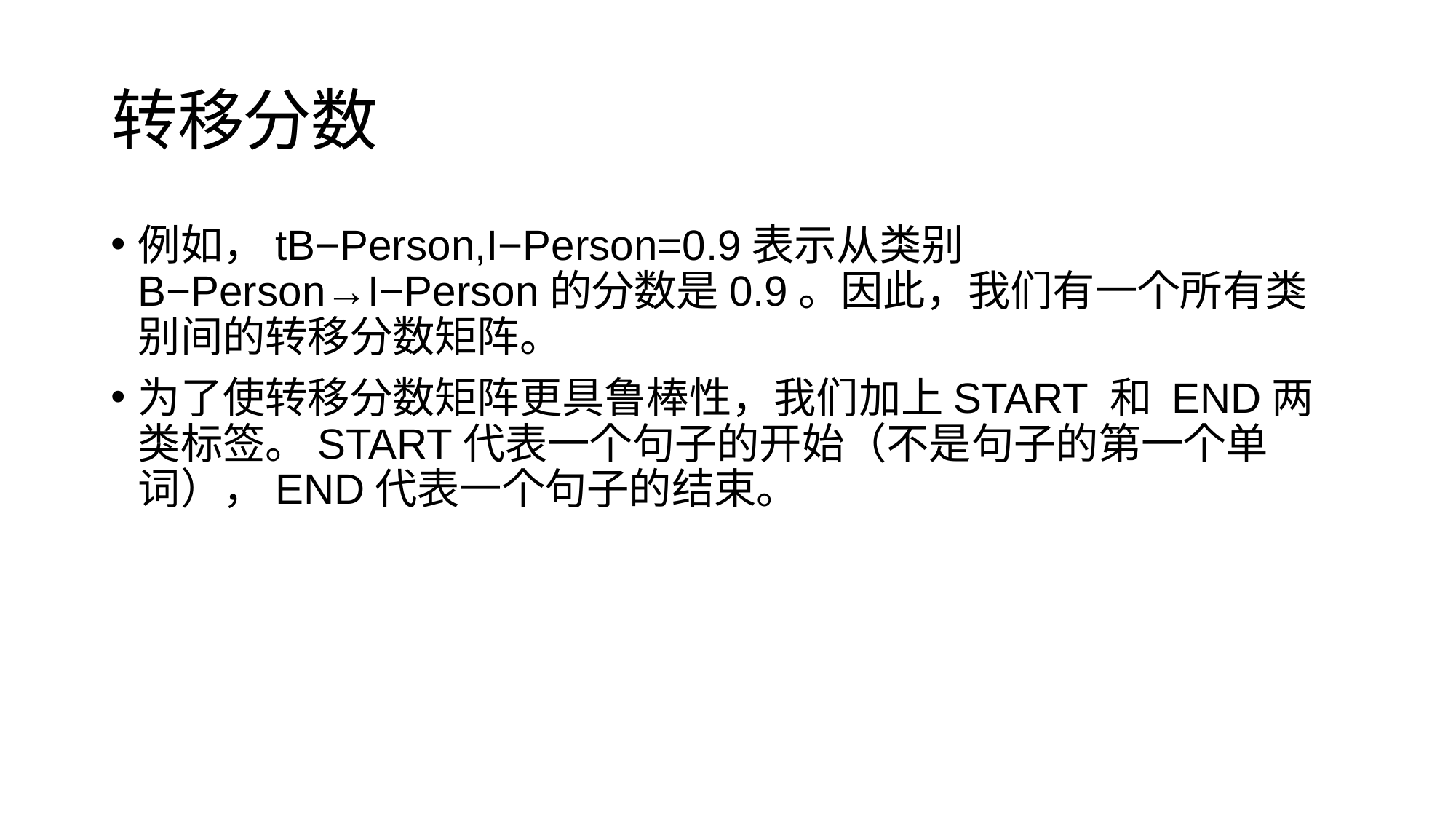

# 转移分数
例如，tB−Person,I−Person=0.9表示从类别B−Person→I−Person的分数是0.9。因此，我们有一个所有类别间的转移分数矩阵。
为了使转移分数矩阵更具鲁棒性，我们加上START 和 END两类标签。START代表一个句子的开始（不是句子的第一个单词），END代表一个句子的结束。